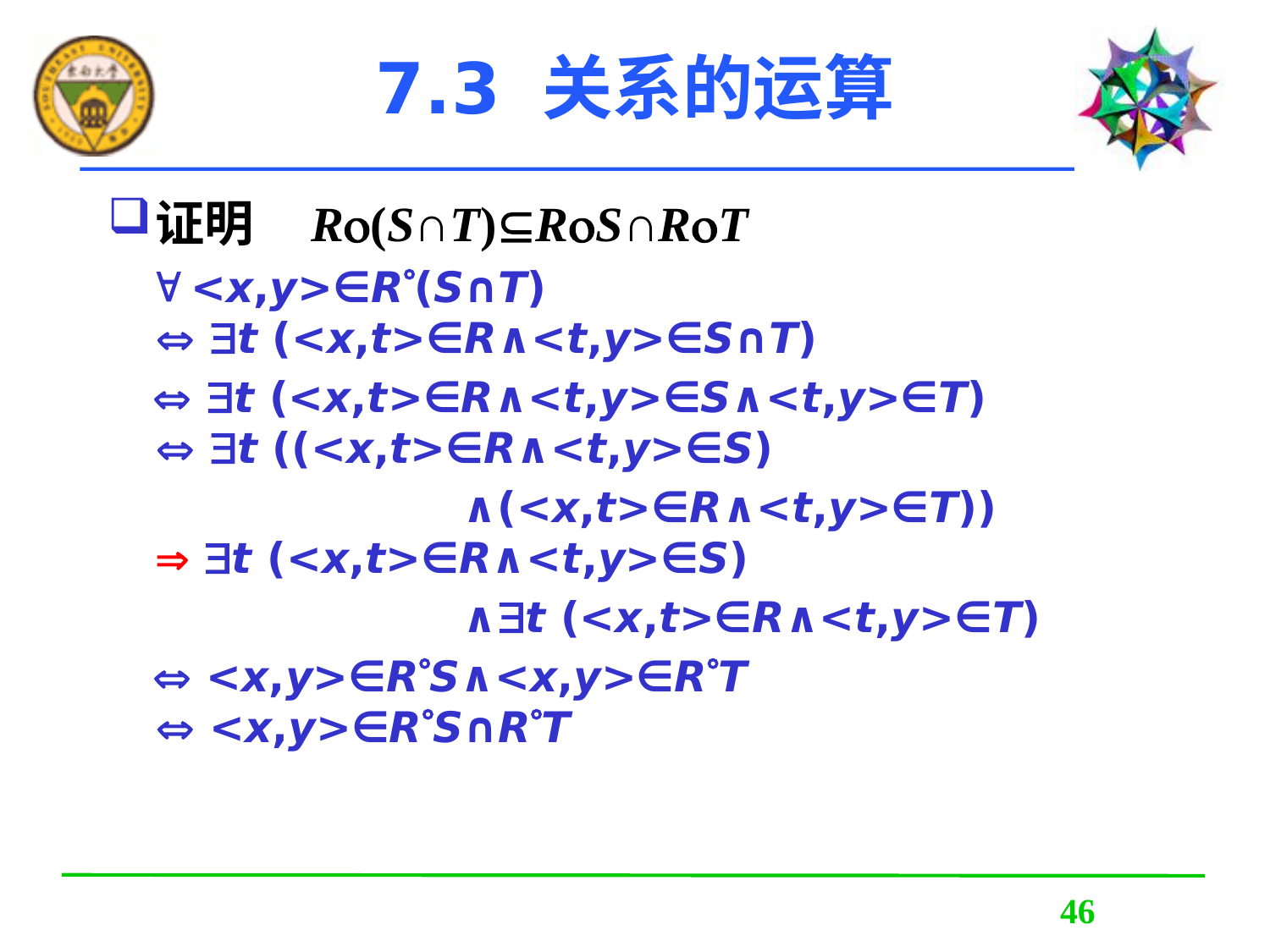

# 7.3 关系的运算
证明    Rο(S∩T)⊆RοS∩RοT
    ∀ <x,y>∈R°(S∩T)
⇔ ∃t (<x,t>∈R∧<t,y>∈S∩T)
   ⇔ ∃t (<x,t>∈R∧<t,y>∈S∧<t,y>∈T)
⇔ ∃t ((<x,t>∈R∧<t,y>∈S)
                        ∧(<x,t>∈R∧<t,y>∈T))
⇒ ∃t (<x,t>∈R∧<t,y>∈S)
                        ∧∃t (<x,t>∈R∧<t,y>∈T)
   ⇔ <x,y>∈R°S∧<x,y>∈R°T
⇔ <x,y>∈R°S∩R°T